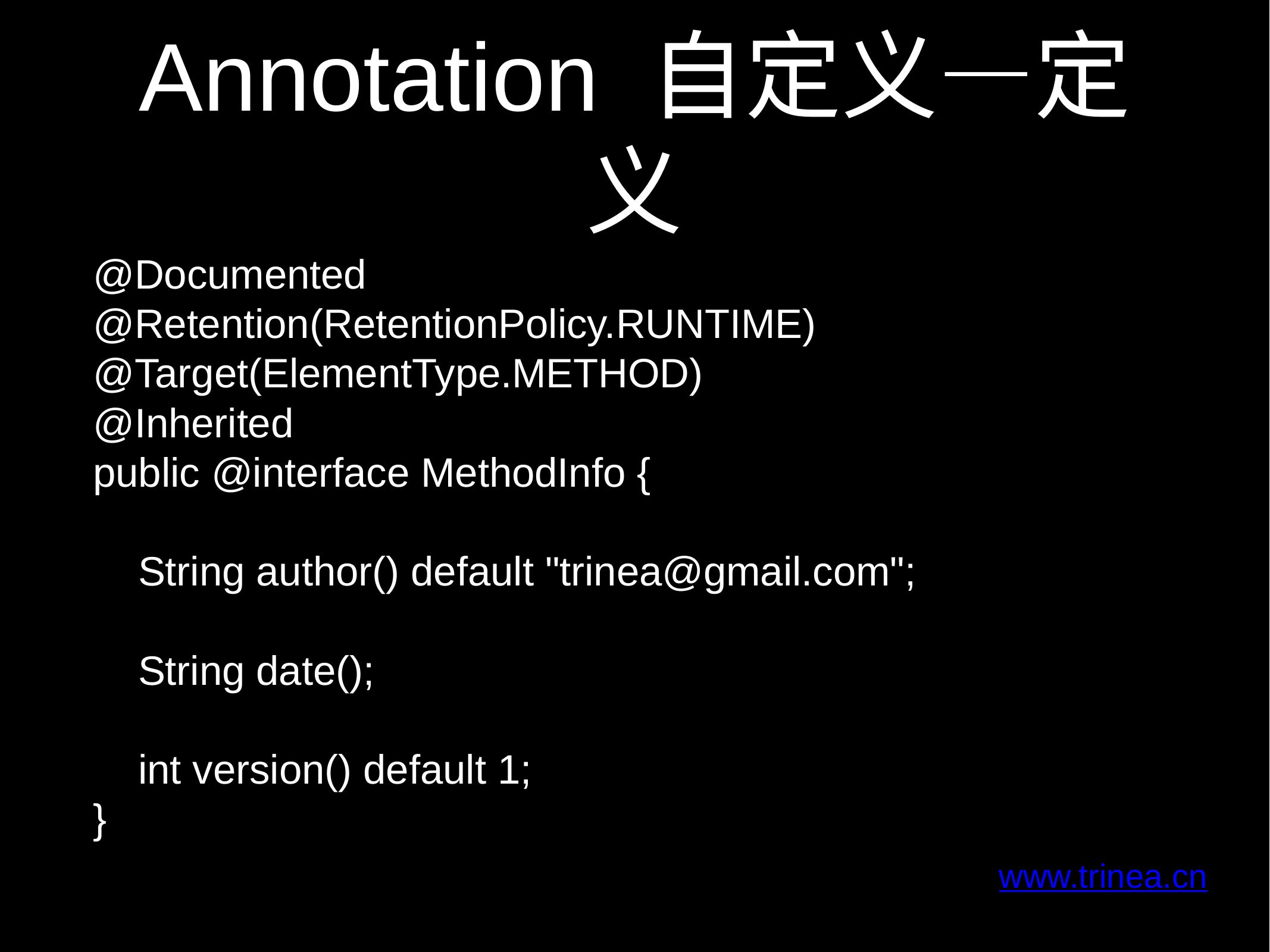

# Annotation 自定义—定义
@Documented
@Retention(RetentionPolicy.RUNTIME)
@Target(ElementType.METHOD)
@Inherited
public @interface MethodInfo {

    String author() default "trinea@gmail.com";

    String date();

    int version() default 1;
}